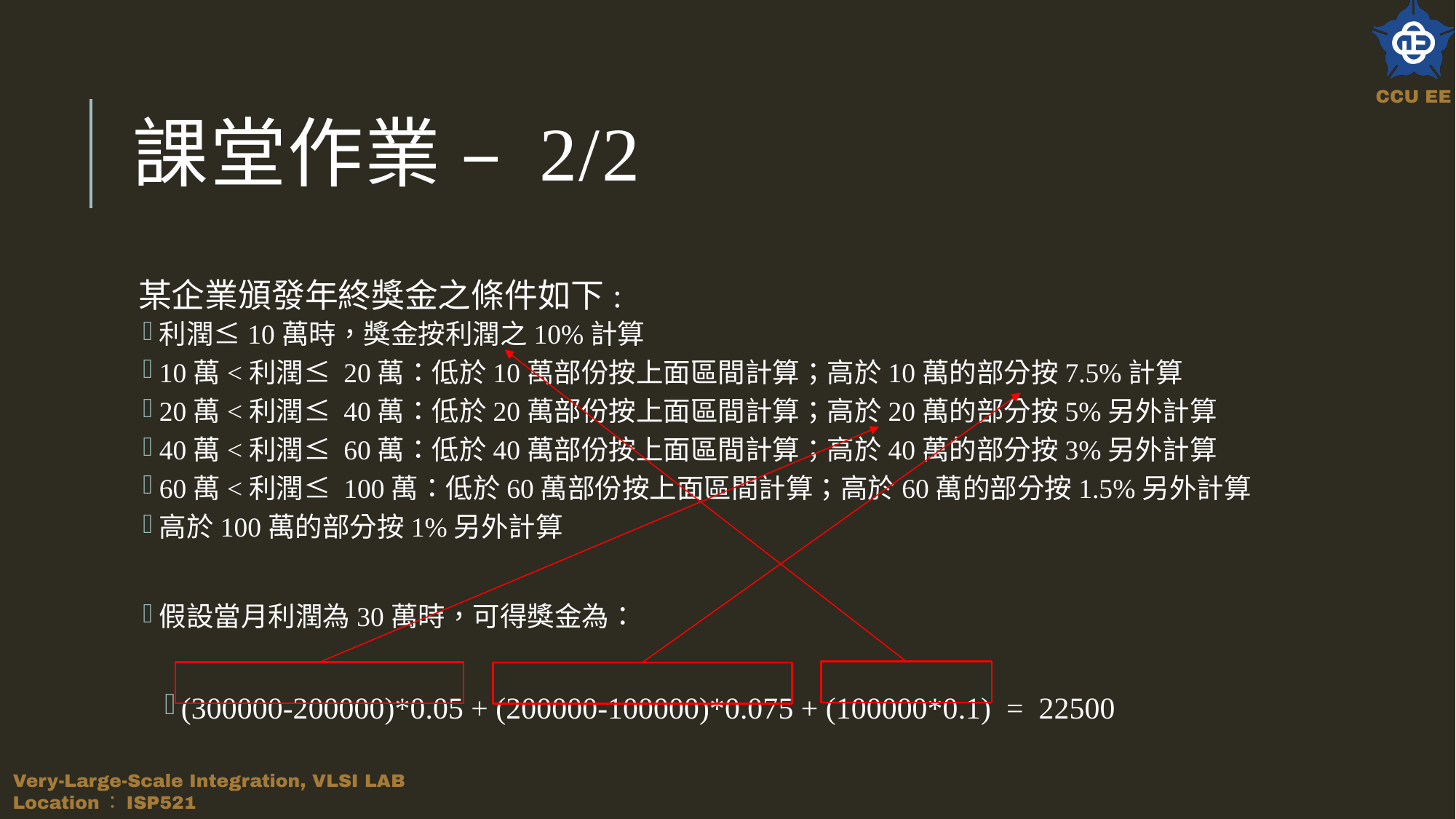

# 課堂作業 – 2/2
某企業頒發年終獎金之條件如下:
利潤≤10萬時，獎金按利潤之10%計算
10萬<利潤≤ 20萬：低於10萬部份按上面區間計算；高於10萬的部分按7.5%計算
20萬<利潤≤ 40萬：低於20萬部份按上面區間計算；高於20萬的部分按5%另外計算
40萬<利潤≤ 60萬：低於40萬部份按上面區間計算；高於40萬的部分按3%另外計算
60萬<利潤≤ 100萬：低於60萬部份按上面區間計算；高於60萬的部分按1.5%另外計算
高於100萬的部分按1%另外計算

假設當月利潤為30萬時，可得獎金為：

(300000-200000)*0.05 + (200000-100000)*0.075 + (100000*0.1)  =  22500